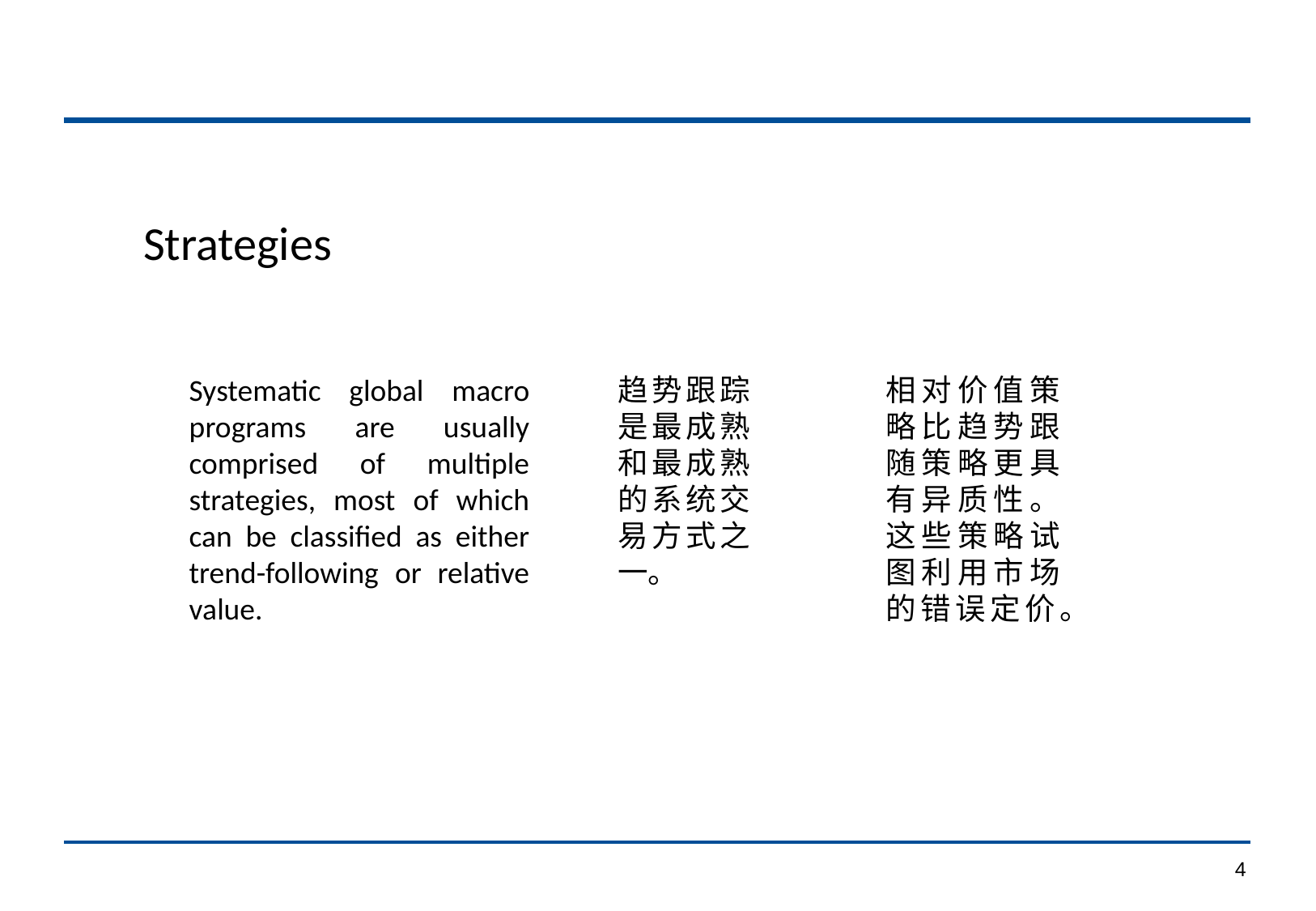

Strategies
Systematic global macro programs are usually comprised of multiple strategies, most of which can be classified as either trend-following or relative value.
趋势跟踪是最成熟和最成熟的系统交易方式之一。
相对价值策略比趋势跟随策略更具有异质性。这些策略试图利用市场的错误定价。
4